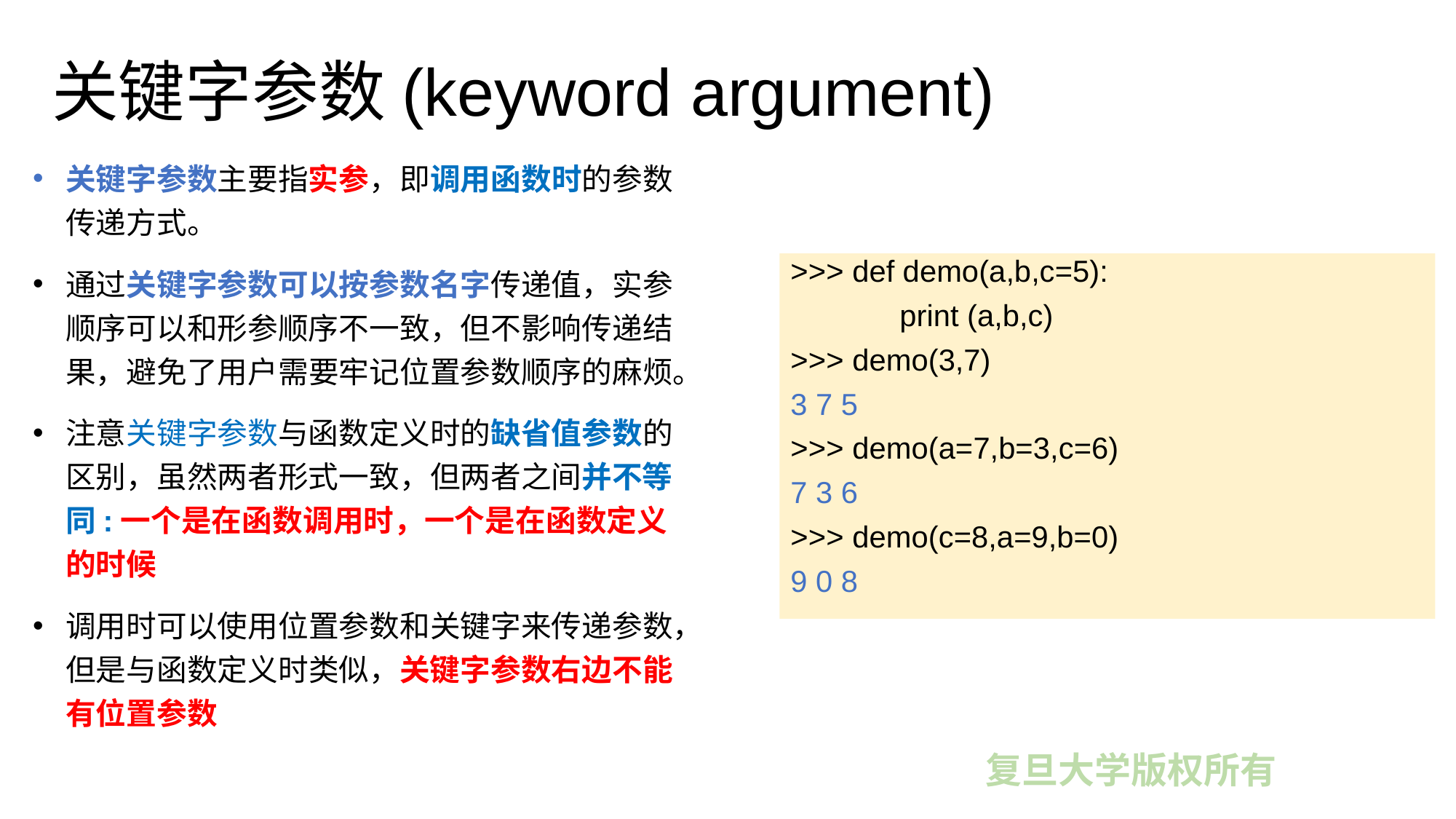

# 关键字参数(keyword argument)
关键字参数主要指实参，即调用函数时的参数传递方式。
通过关键字参数可以按参数名字传递值，实参顺序可以和形参顺序不一致，但不影响传递结果，避免了用户需要牢记位置参数顺序的麻烦。
注意关键字参数与函数定义时的缺省值参数的区别，虽然两者形式一致，但两者之间并不等同:一个是在函数调用时，一个是在函数定义的时候
调用时可以使用位置参数和关键字来传递参数，但是与函数定义时类似，关键字参数右边不能有位置参数

>>> def demo(a,b,c=5):
	print (a,b,c)
>>> demo(3,7)
3 7 5
>>> demo(a=7,b=3,c=6)
7 3 6
>>> demo(c=8,a=9,b=0)
9 0 8